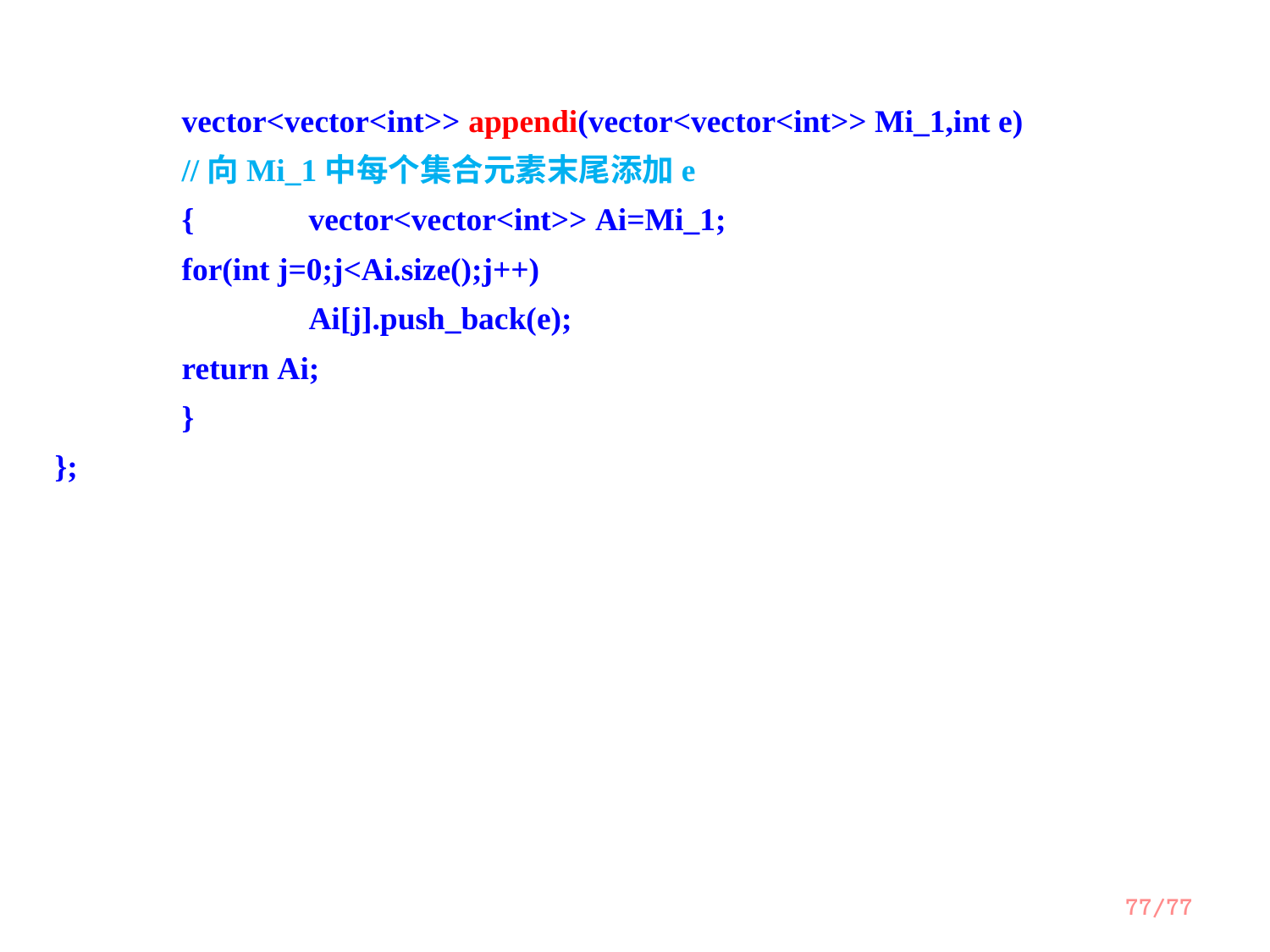

vector<vector<int>> appendi(vector<vector<int>> Mi_1,int e)
      	//向Mi_1中每个集合元素末尾添加e
      	{	vector<vector<int>> Ai=Mi_1;
            	for(int j=0;j<Ai.size();j++)
                  	Ai[j].push_back(e);
           	return Ai;
      	}
};
77/77